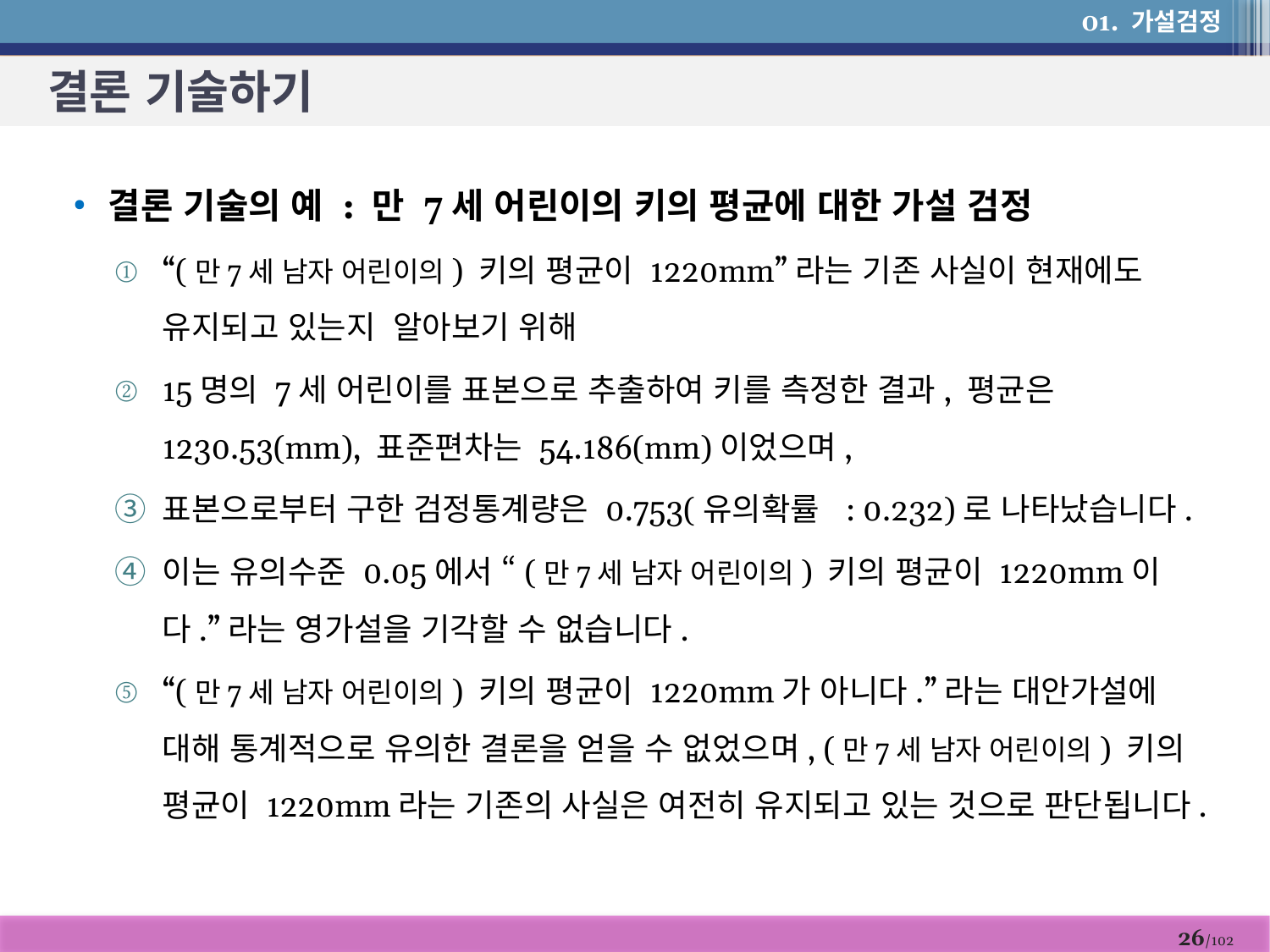

01. 가설검정
# 결론 기술하기
결론 기술의 예 : 만 7세 어린이의 키의 평균에 대한 가설 검정
“(만7세 남자 어린이의) 키의 평균이 1220mm”라는 기존 사실이 현재에도 유지되고 있는지  알아보기 위해
15명의 7세 어린이를 표본으로 추출하여 키를 측정한 결과, 평균은 1230.53(mm), 표준편차는 54.186(mm)이었으며,
표본으로부터 구한 검정통계량은 0.753(유의확률  : 0.232)로 나타났습니다.
이는 유의수준 0.05에서 “(만7세 남자 어린이의) 키의 평균이 1220mm이다.”라는 영가설을 기각할 수 없습니다.
“(만7세 남자 어린이의) 키의 평균이 1220mm가 아니다.”라는 대안가설에 대해 통계적으로 유의한 결론을 얻을 수 없었으며, (만7세 남자 어린이의) 키의 평균이 1220mm라는 기존의 사실은 여전히 유지되고 있는 것으로 판단됩니다.